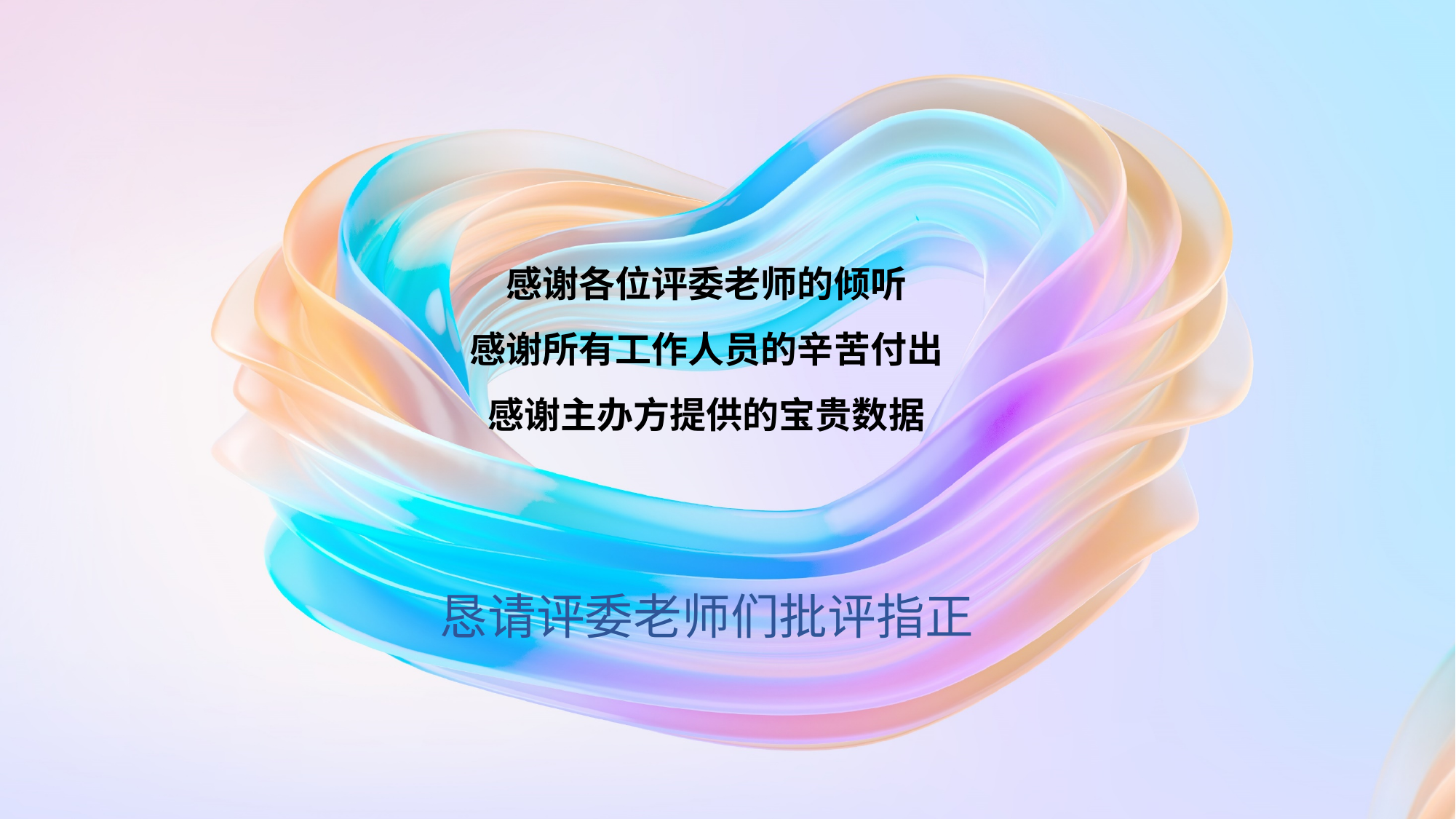

感谢各位评委老师的倾听
感谢所有工作人员的辛苦付出
感谢主办方提供的宝贵数据
恳请评委老师们批评指正